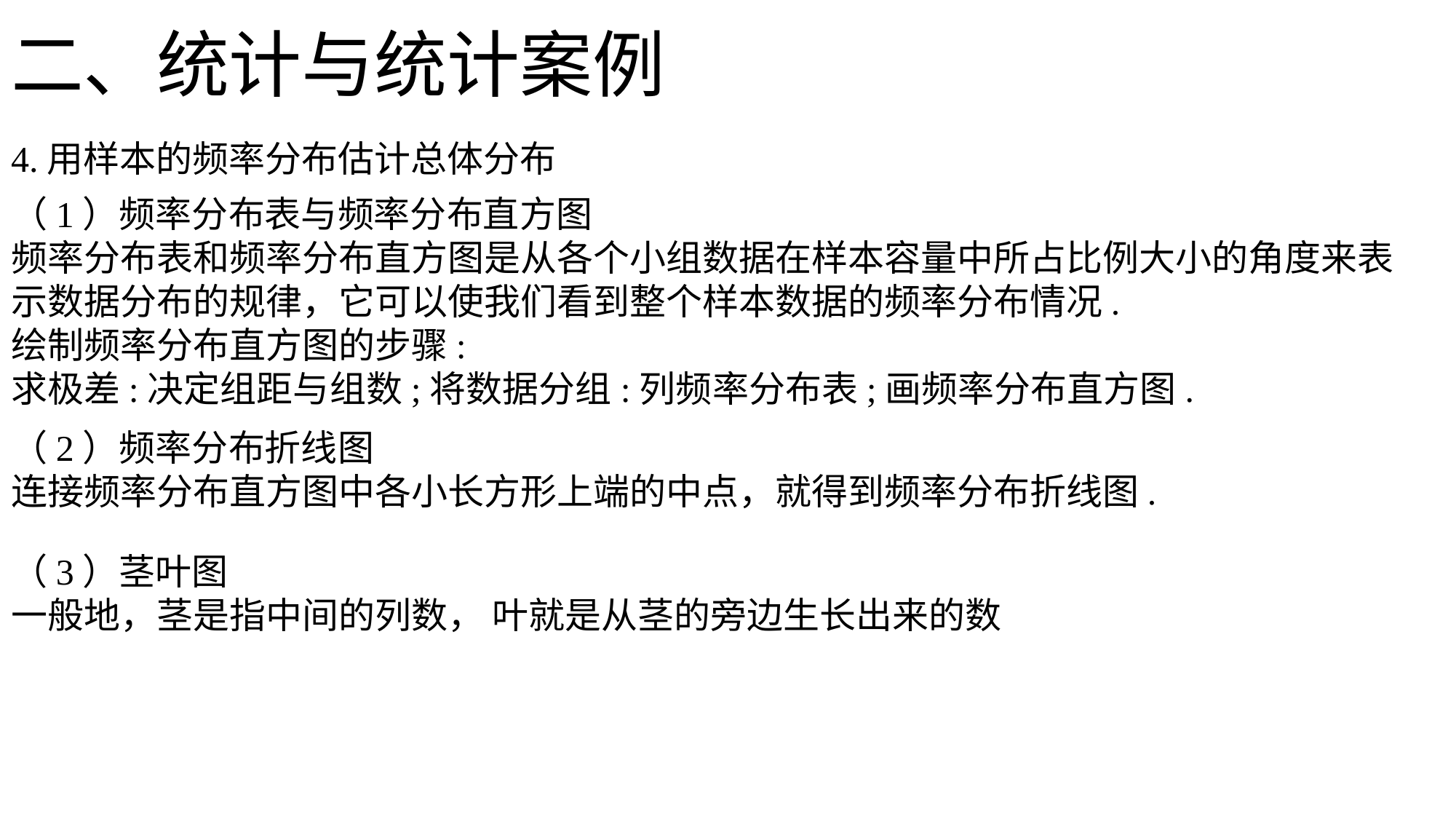

二、统计与统计案例
4.用样本的频率分布估计总体分布
（1）频率分布表与频率分布直方图
频率分布表和频率分布直方图是从各个小组数据在样本容量中所占比例大小的角度来表示数据分布的规律，它可以使我们看到整个样本数据的频率分布情况.
绘制频率分布直方图的步骤:
求极差:决定组距与组数;将数据分组:列频率分布表;画频率分布直方图.
（2）频率分布折线图
连接频率分布直方图中各小长方形上端的中点，就得到频率分布折线图.
（3）茎叶图
一般地，茎是指中间的列数， 叶就是从茎的旁边生长出来的数